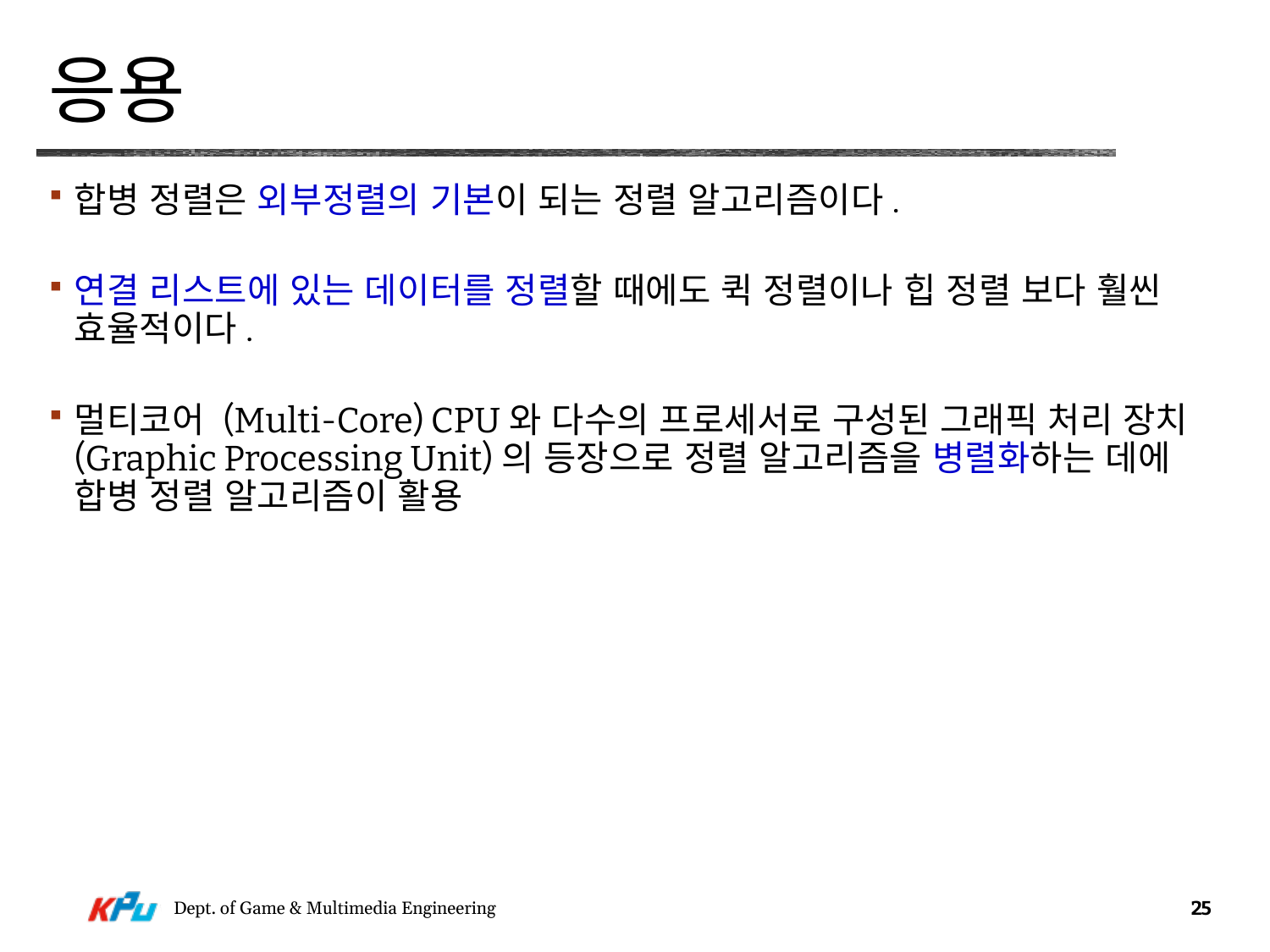

# 응용
합병 정렬은 외부정렬의 기본이 되는 정렬 알고리즘이다.
연결 리스트에 있는 데이터를 정렬할 때에도 퀵 정렬이나 힙 정렬 보다 훨씬 효율적이다.
멀티코어 (Multi-Core) CPU와 다수의 프로세서로 구성된 그래픽 처리 장치 (Graphic Processing Unit)의 등장으로 정렬 알고리즘을 병렬화하는 데에 합병 정렬 알고리즘이 활용

Dept. of Game & Multimedia Engineering
25